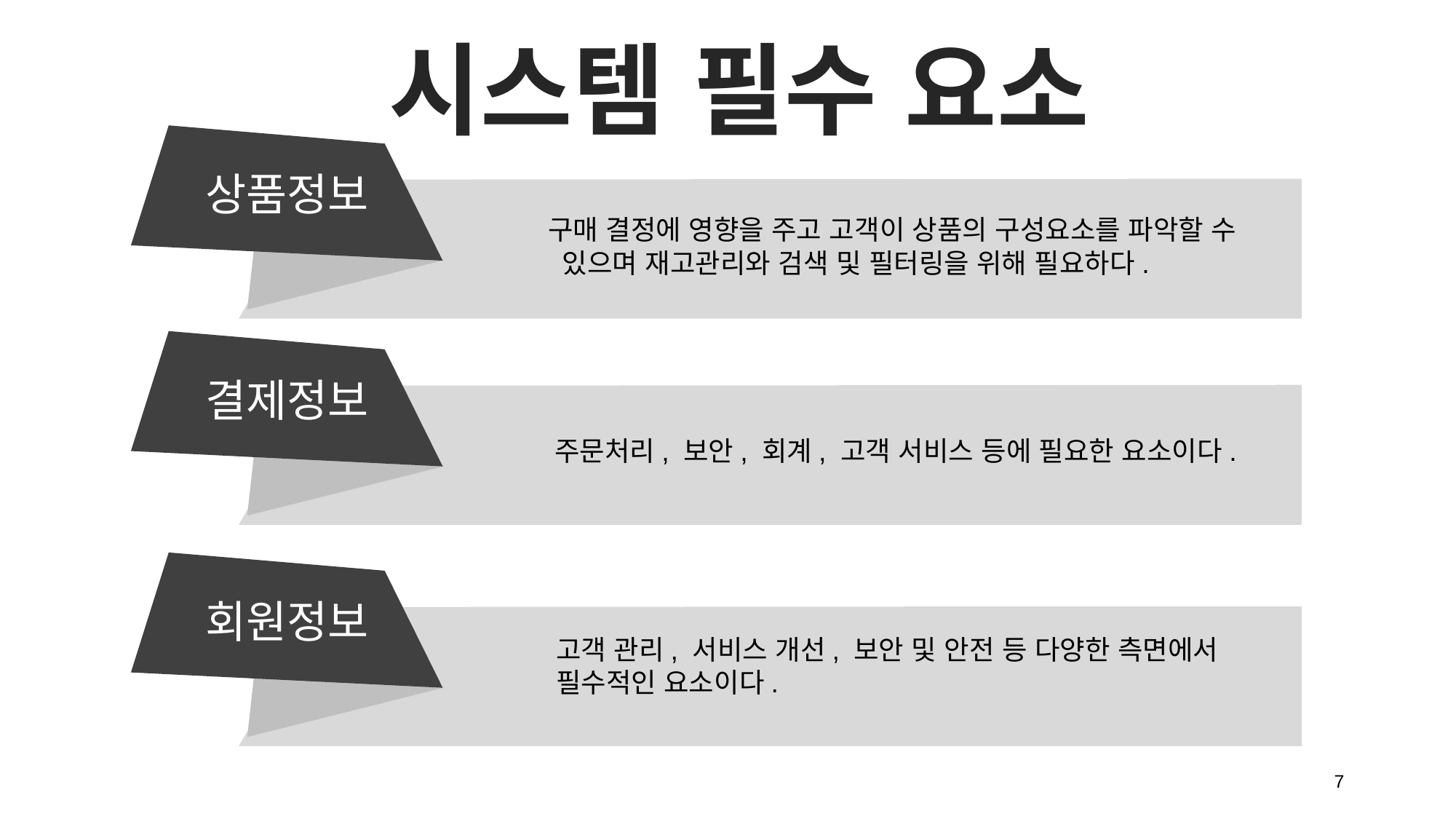

시스템 필수 요소
상품정보

구매 결정에 영향을 주고 고객이 상품의 구성요소를 파악할 수
 있으며 재고관리와 검색 및 필터링을 위해 필요하다.
결제정보

주문처리, 보안, 회계, 고객 서비스 등에 필요한 요소이다.
회원정보

고객 관리, 서비스 개선, 보안 및 안전 등 다양한 측면에서
필수적인 요소이다.
7